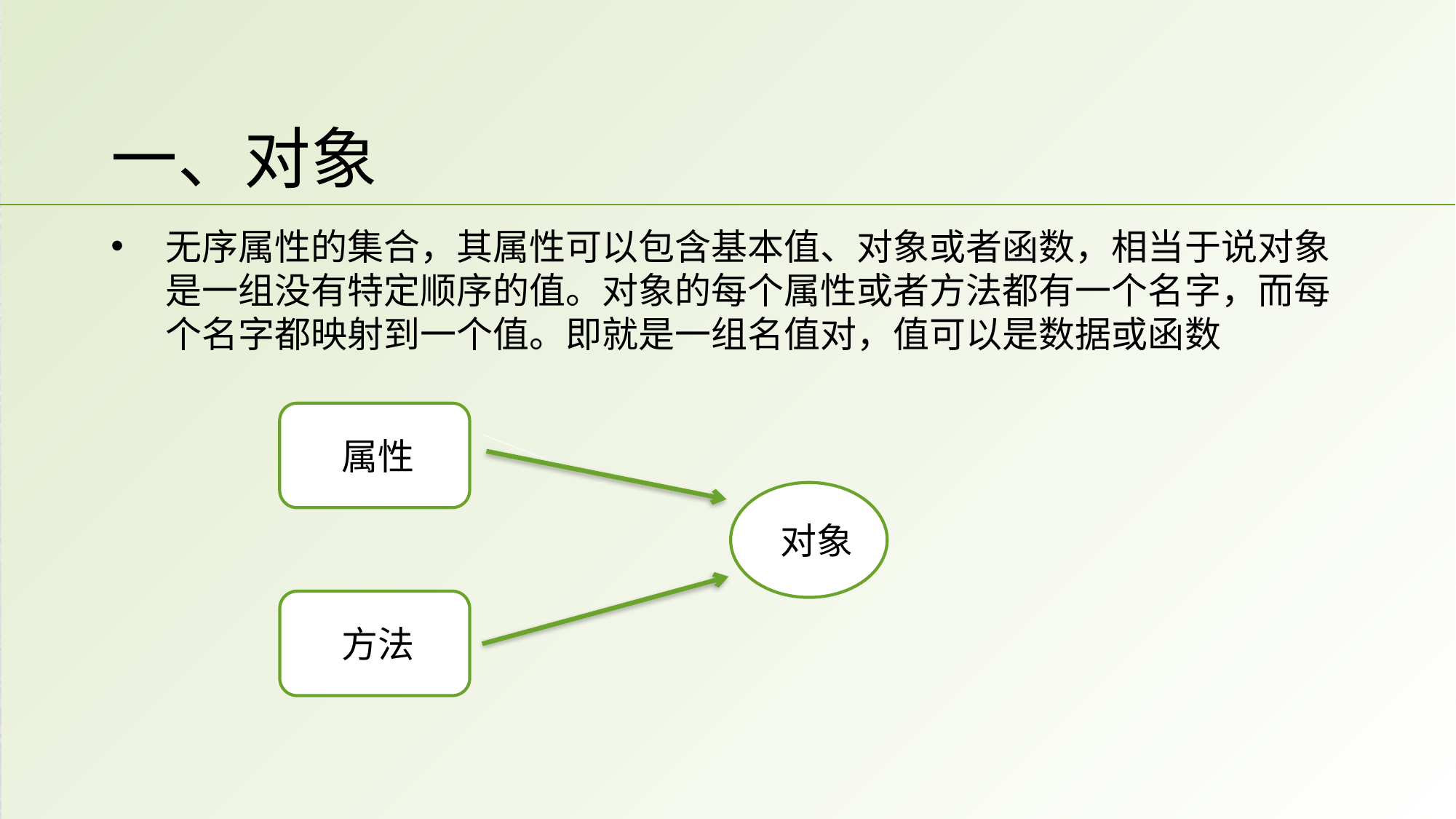

# 一、对象
无序属性的集合，其属性可以包含基本值、对象或者函数，相当于说对象是一组没有特定顺序的值。对象的每个属性或者方法都有一个名字，而每个名字都映射到一个值。即就是一组名值对，值可以是数据或函数

  属性

 对象

  方法